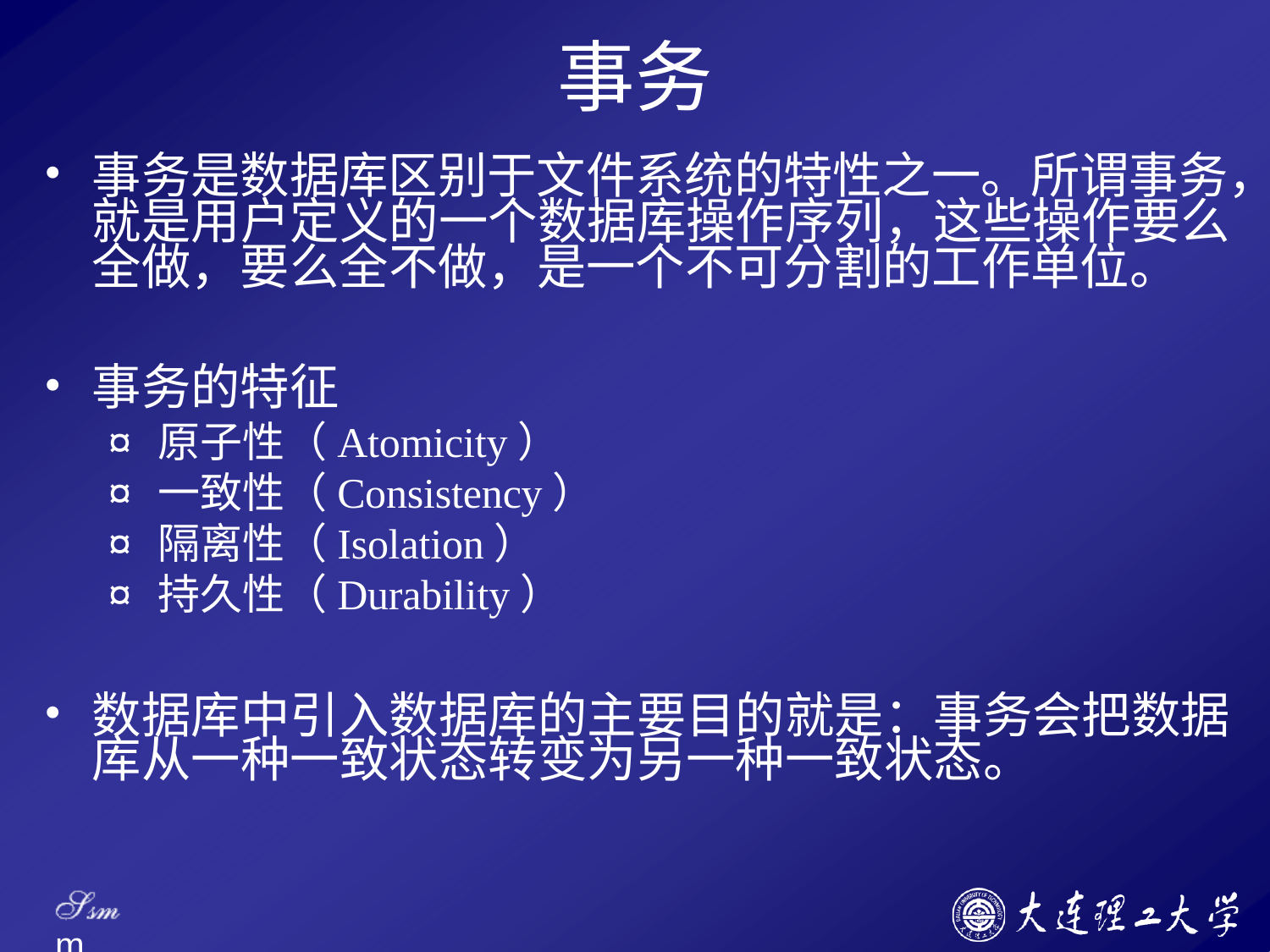

# 事务
事务是数据库区别于文件系统的特性之一。所谓事务， 就是用户定义的一个数据库操作序列，这些操作要么 全做，要么全不做，是一个不可分割的工作单位。

事务的特征
¤ 原子性（Atomicity）
¤ 一致性（Consistency）
¤ 隔离性（Isolation）
¤ 持久性（Durability）

数据库中引入数据库的主要目的就是：事务会把数据 库从一种一致状态转变为另一种一致状态。

Ssm